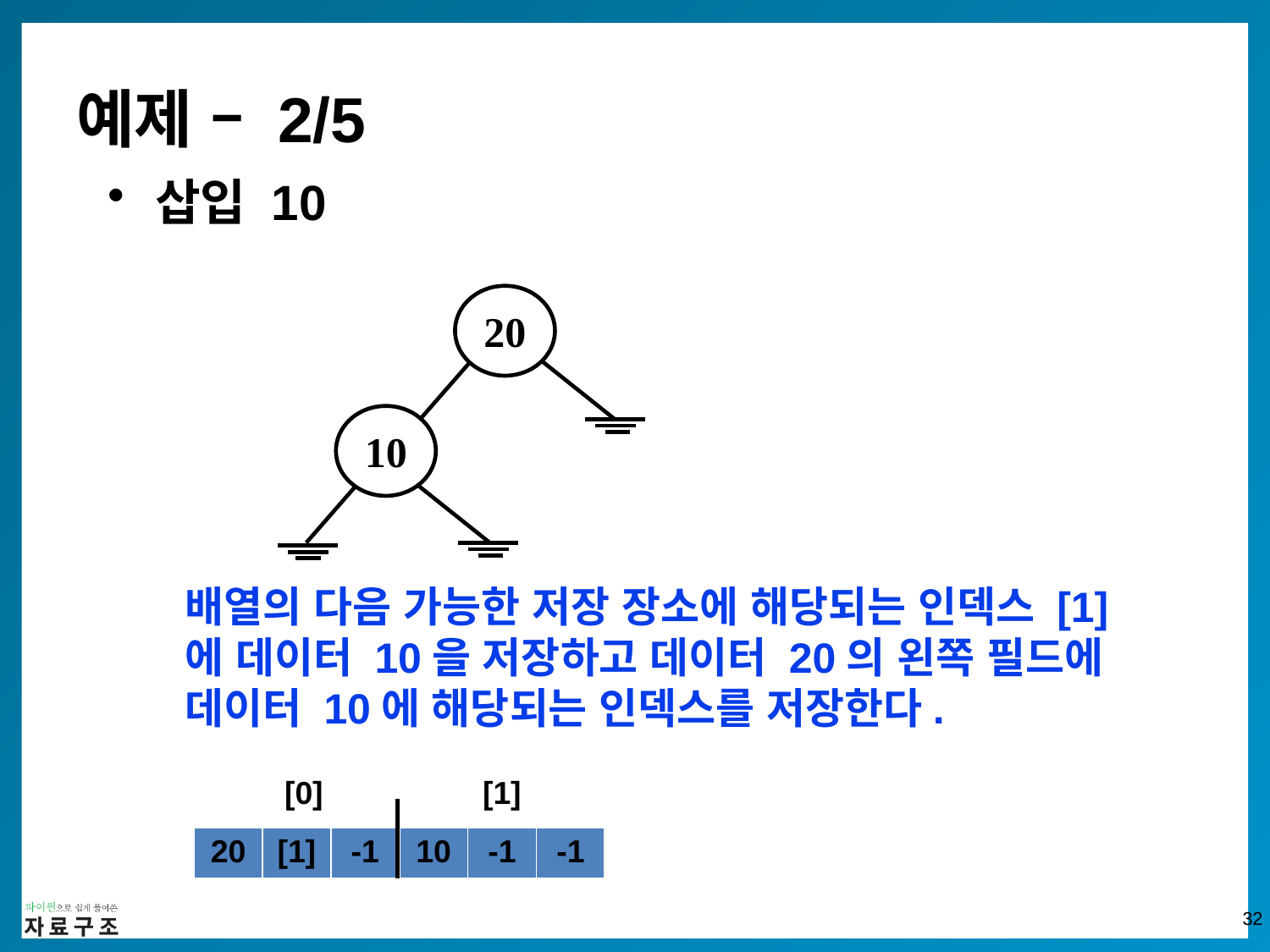

# 예제 – 2/5
삽입 10
20
10
배열의 다음 가능한 저장 장소에 해당되는 인덱스 [1]에 데이터 10을 저장하고 데이터 20의 왼쪽 필드에 데이터 10에 해당되는 인덱스를 저장한다.
| [0] [1] |
| --- |
| 20 | [1] | -1 | 10 | -1 | -1 |
| --- | --- | --- | --- | --- | --- |